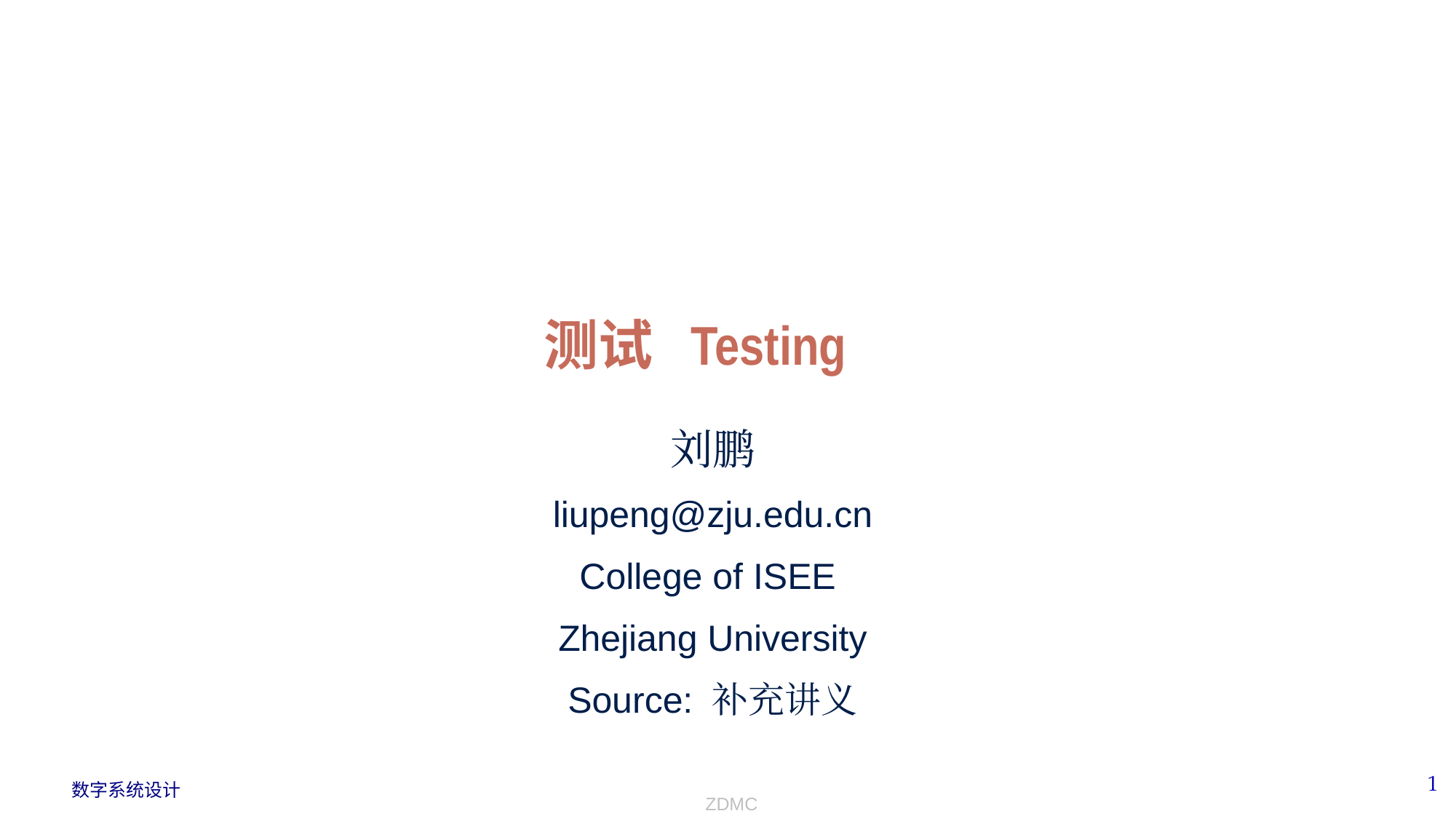

# 测试  Testing
刘鹏
liupeng@zju.edu.cn
College of ISEE
Zhejiang University
Source: 补充讲义
ZDMC
1